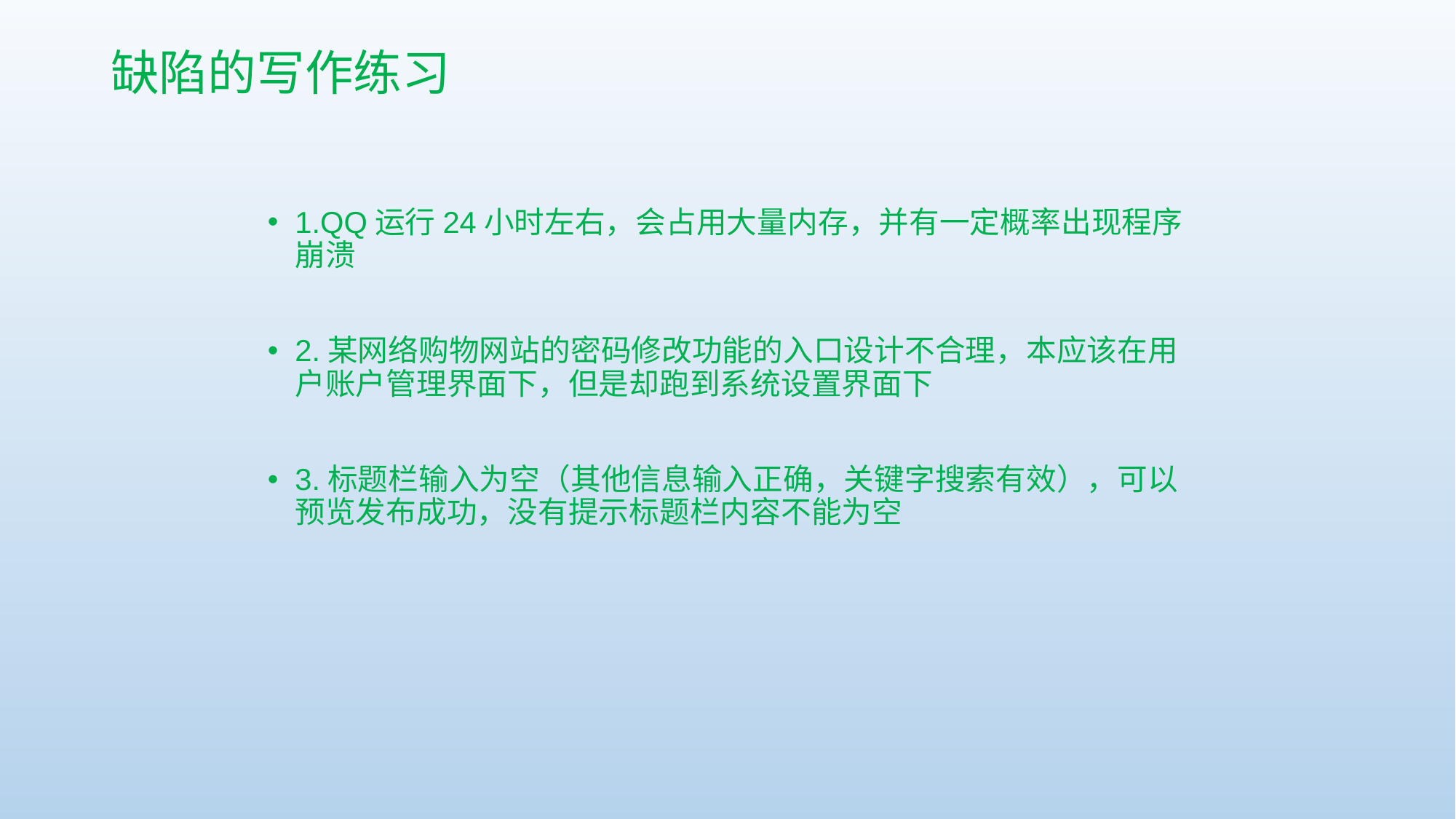

# 缺陷的写作练习

1.QQ运行24小时左右，会占用大量内存，并有一定概率出现程序崩溃

2.某网络购物网站的密码修改功能的入口设计不合理，本应该在用户账户管理界面下，但是却跑到系统设置界面下

3.标题栏输入为空（其他信息输入正确，关键字搜索有效），可以预览发布成功，没有提示标题栏内容不能为空